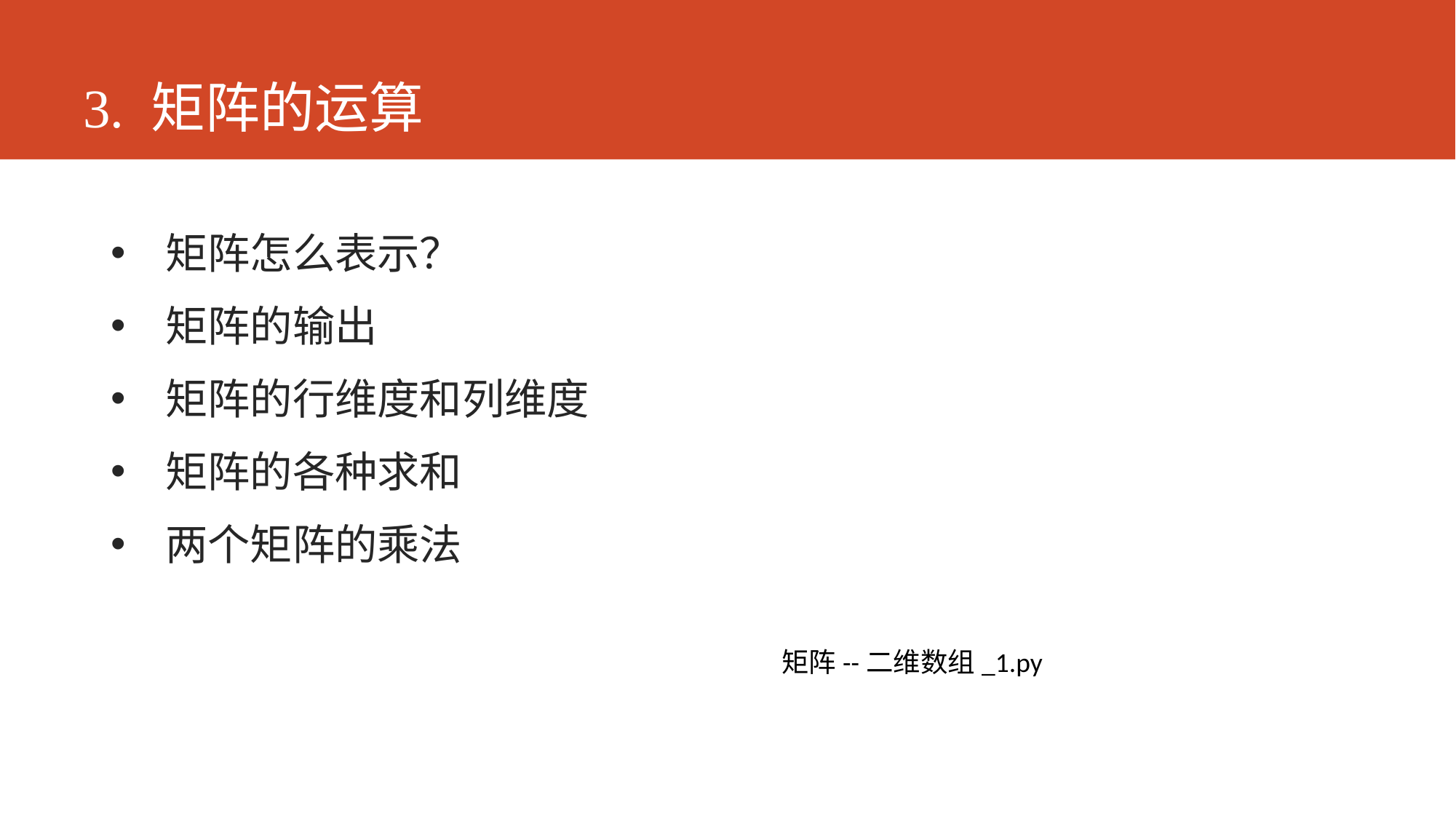

# 3. 矩阵的运算
矩阵怎么表示？
矩阵的输出
矩阵的行维度和列维度
矩阵的各种求和
两个矩阵的乘法
矩阵--二维数组_1.py